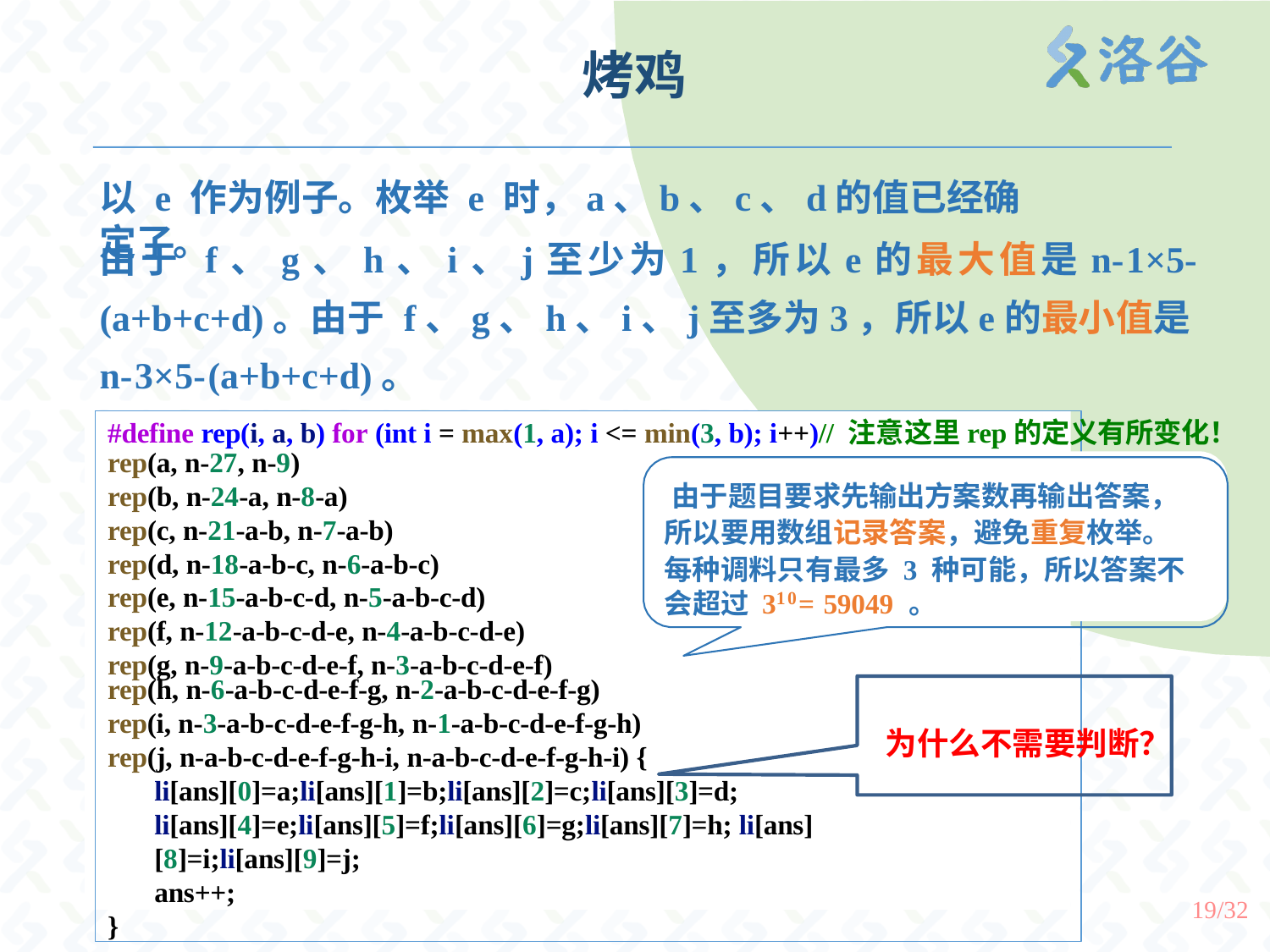

烤鸡

以 e 作为例子。枚举 e 时，a、b、c、d的值已经确定了。
由于 f、g、h、i、j至少为1，所以e的最大值是n-1×5-(a+b+c+d)。由于 f、g、h、i、j至多为3，所以e的最小值是n-3×5-(a+b+c+d)。
故：n-15-a-b-c-d≤e≤n-5-a-b-c-d

#define rep(i, a, b) for (int i = max(1, a); i <= min(3, b); i++)// 注意这里rep的定义有所变化！
rep(a, n-27, n-9)
rep(b, n-24-a, n-8-a)
rep(c, n-21-a-b, n-7-a-b)
rep(d, n-18-a-b-c, n-6-a-b-c)
rep(e, n-15-a-b-c-d, n-5-a-b-c-d)
rep(f, n-12-a-b-c-d-e, n-4-a-b-c-d-e)
rep(g, n-9-a-b-c-d-e-f, n-3-a-b-c-d-e-f)

由于题目要求先输出方案数再输出答案， 所以要用数组记录答案，避免重复枚举。 每种调料只有最多 3 种可能，所以答案不
会超过 310= 59049 。
rep(h, n-6-a-b-c-d-e-f-g, n-2-a-b-c-d-e-f-g)
rep(i, n-3-a-b-c-d-e-f-g-h, n-1-a-b-c-d-e-f-g-h)
rep(j, n-a-b-c-d-e-f-g-h-i, n-a-b-c-d-e-f-g-h-i) {
li[ans][0]=a;li[ans][1]=b;li[ans][2]=c;li[ans][3]=d;
li[ans][4]=e;li[ans][5]=f;li[ans][6]=g;li[ans][7]=h; li[ans][8]=i;li[ans][9]=j;
ans++;
}

为什么不需要判断？
19/32